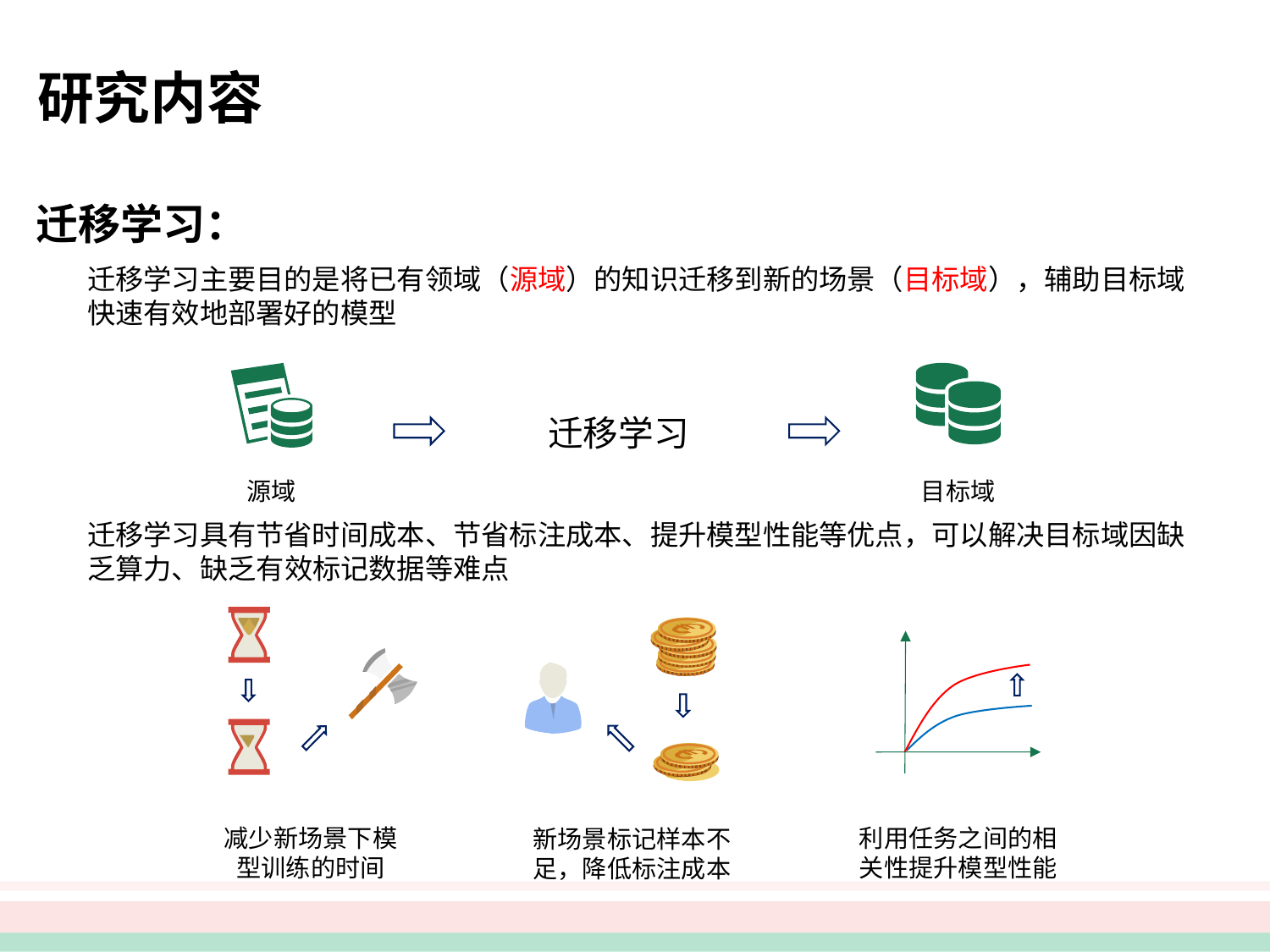

研究内容
迁移学习：
迁移学习主要目的是将已有领域（源域）的知识迁移到新的场景（目标域），辅助目标域快速有效地部署好的模型

迁移学习

源域
目标域
迁移学习具有节省时间成本、节省标注成本、提升模型性能等优点，可以解决目标域因缺乏算力、缺乏有效标记数据等难点

减少新场景下模型训练的时间
利用任务之间的相关性提升模型性能
新场景标记样本不足，降低标注成本